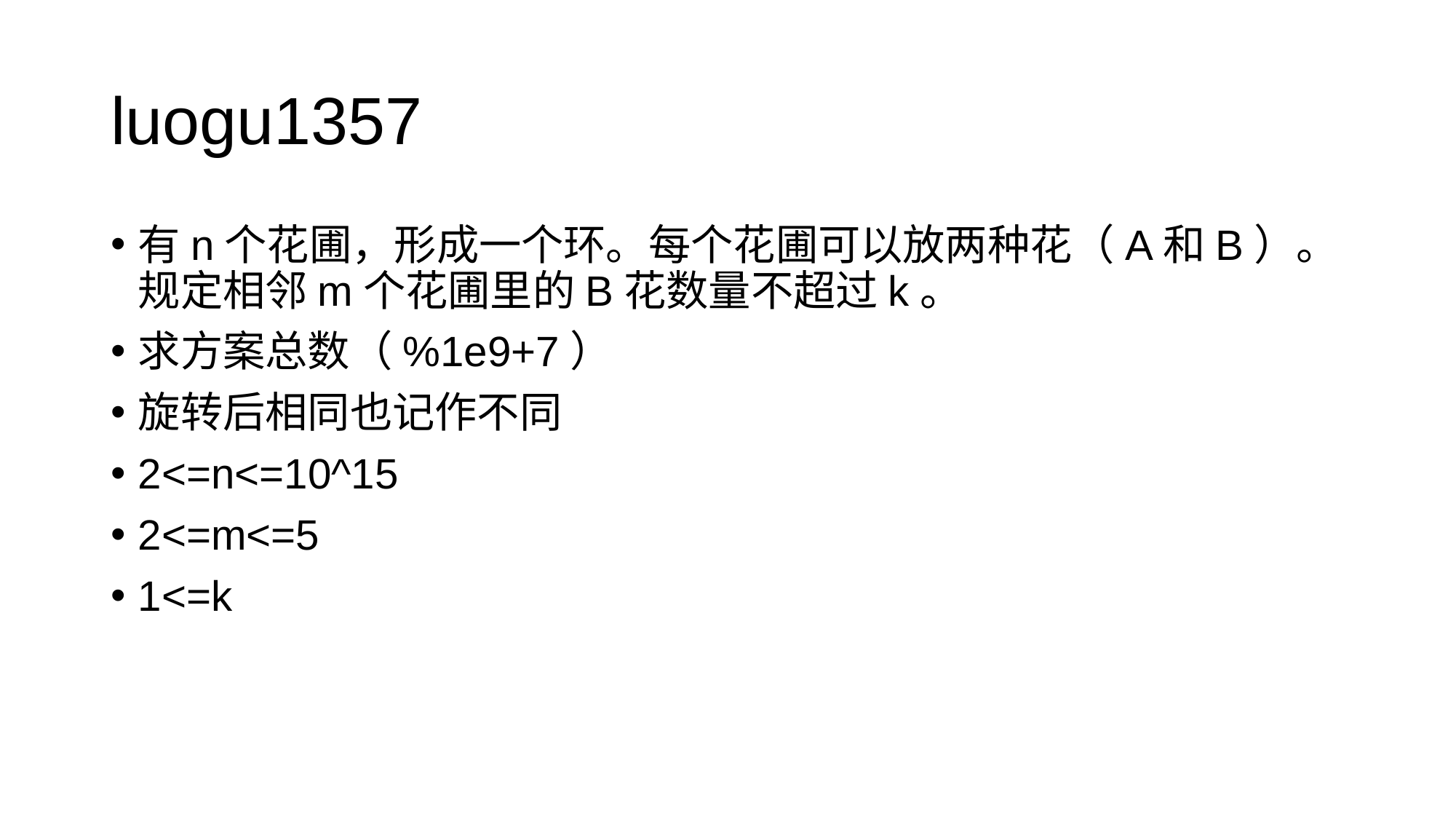

# luogu1357
有n个花圃，形成一个环。每个花圃可以放两种花（A和B）。规定相邻m个花圃里的B花数量不超过k。
求方案总数（%1e9+7）
旋转后相同也记作不同
2<=n<=10^15
2<=m<=5
1<=k